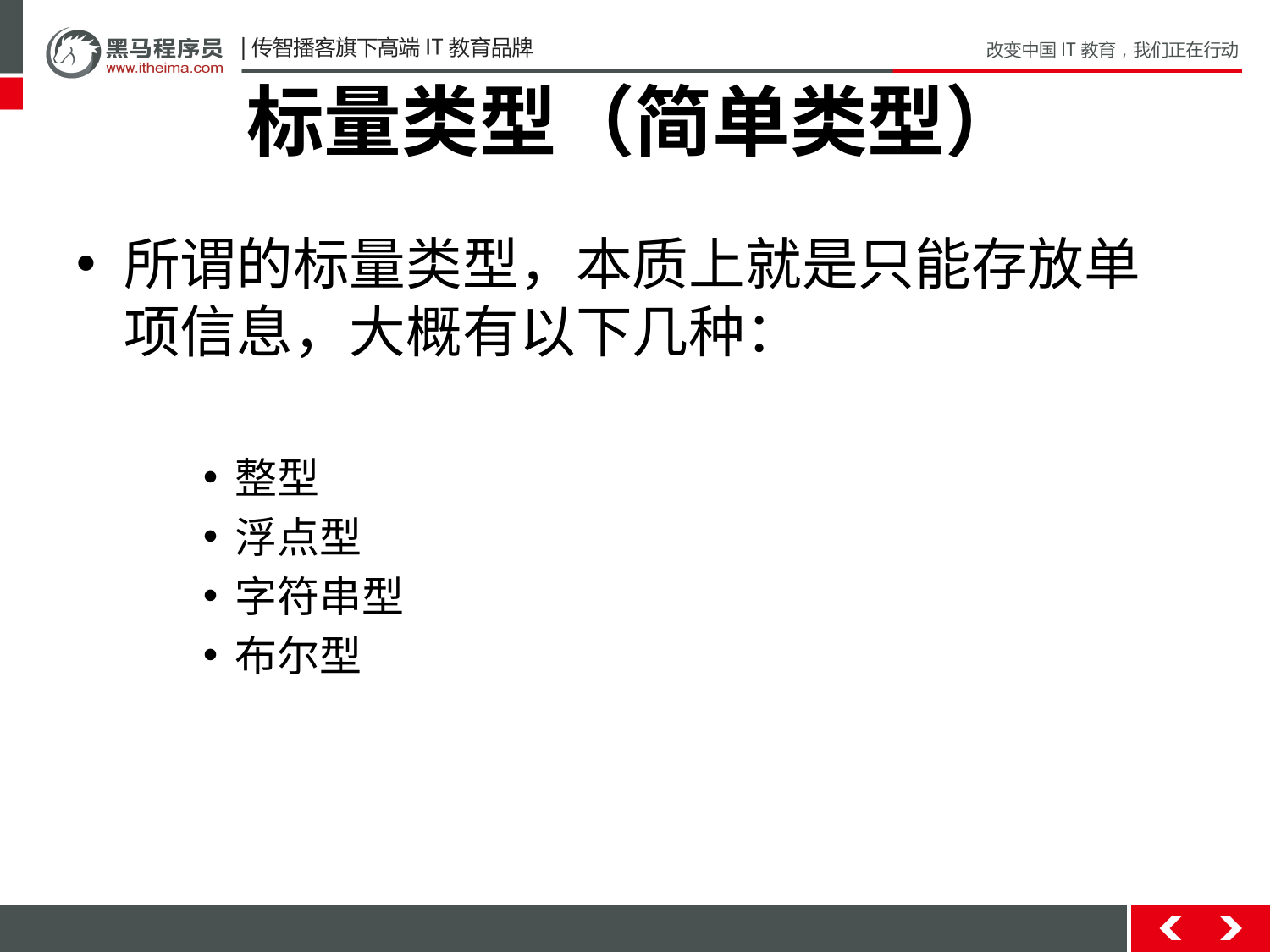

# 标量类型（简单类型）
所谓的标量类型，本质上就是只能存放单项信息，大概有以下几种：

整型
浮点型
字符串型
布尔型